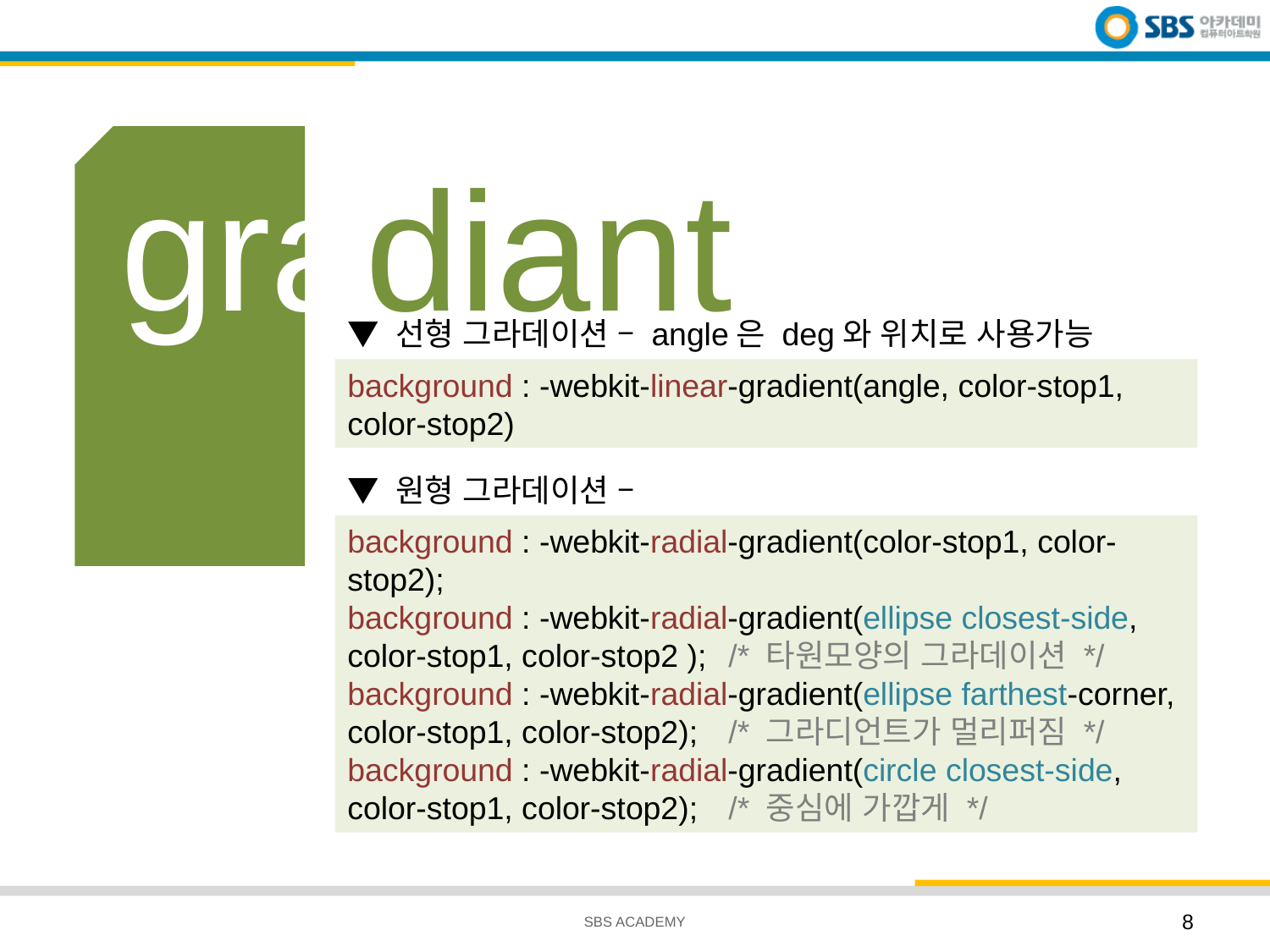

# gradiant

▼ 선형 그라데이션 – angle은 deg와 위치로 사용가능
background : -webkit-linear-gradient(angle, color-stop1, color-stop2)
▼ 원형 그라데이션 –
background : -webkit-radial-gradient(color-stop1, color-stop2);
background : -webkit-radial-gradient(ellipse closest-side, color-stop1, color-stop2 );	/* 타원모양의 그라데이션 */
background : -webkit-radial-gradient(ellipse farthest-corner, color-stop1, color-stop2);	/* 그라디언트가 멀리퍼짐 */
background : -webkit-radial-gradient(circle closest-side, color-stop1, color-stop2);	/* 중심에 가깝게 */
SBS ACADEMY
8